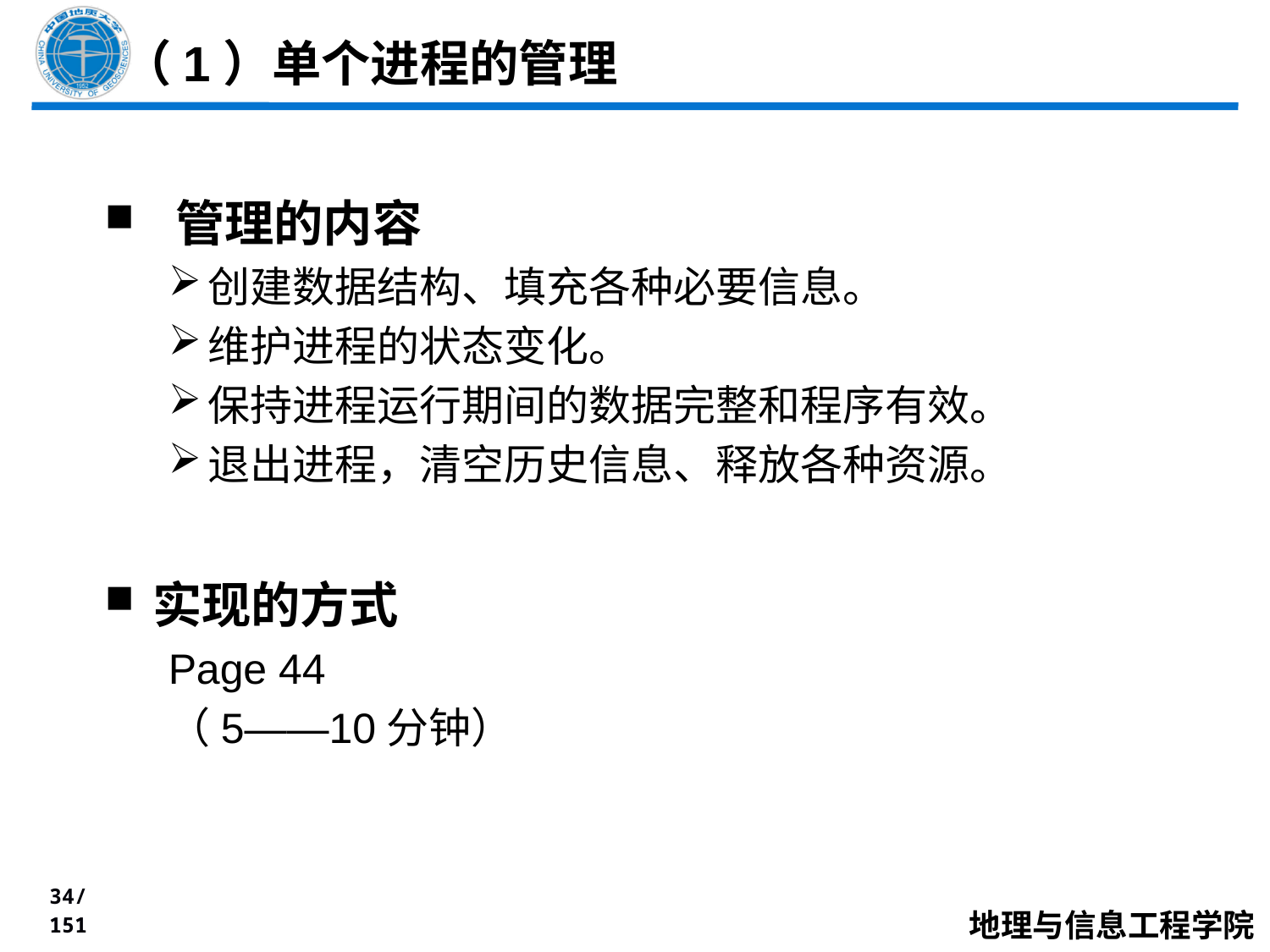

# （1）单个进程的管理
进程管理
 管理的内容
创建数据结构、填充各种必要信息。
维护进程的状态变化。
保持进程运行期间的数据完整和程序有效。
退出进程，清空历史信息、释放各种资源。

实现的方式
Page 44
（5——10分钟）